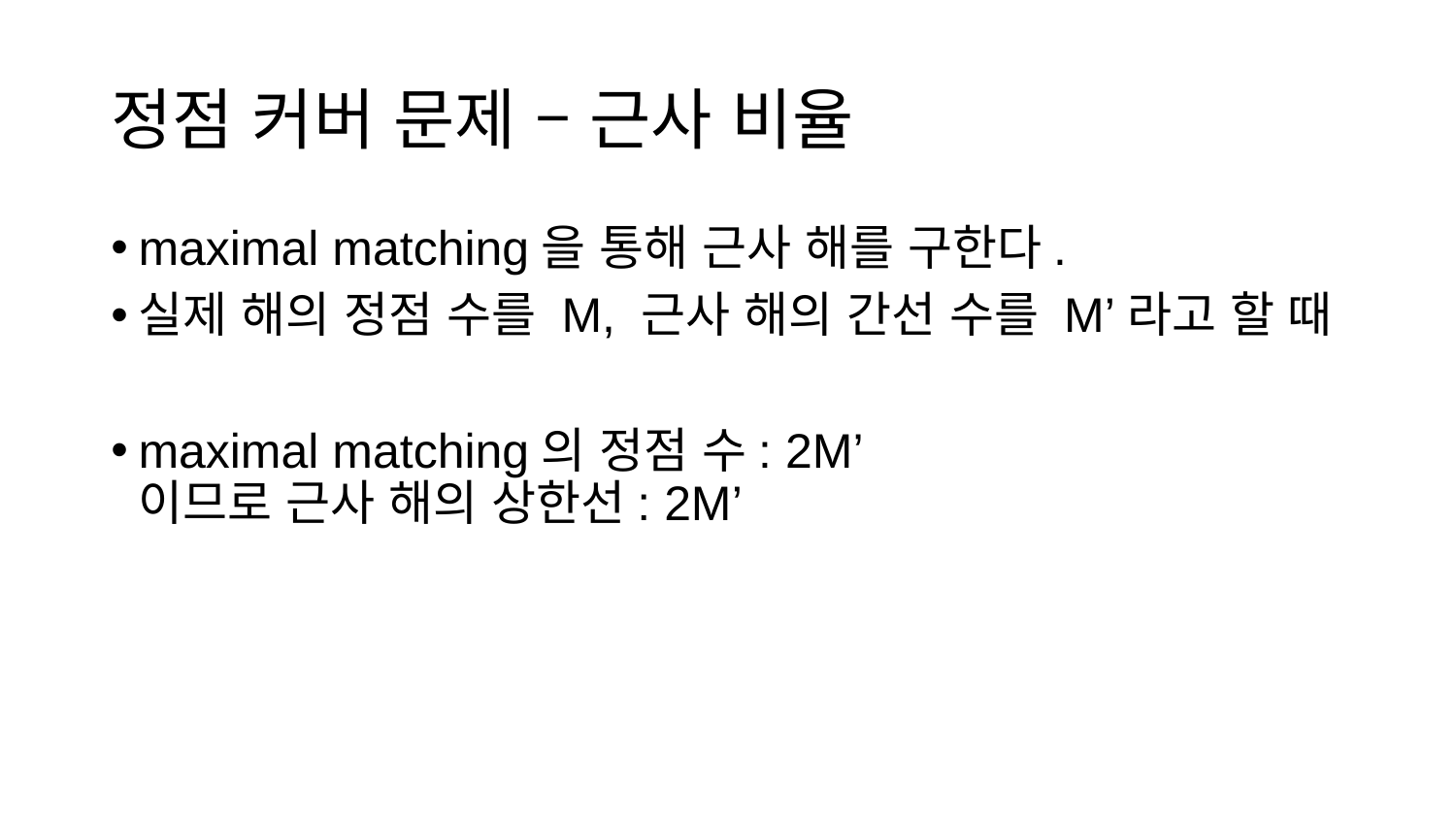

# 정점 커버 문제 – 근사 비율
maximal matching을 통해 근사 해를 구한다.
실제 해의 정점 수를 M, 근사 해의 간선 수를 M’라고 할 때

maximal matching의 정점 수: 2M’                         이므로 근사 해의 상한선: 2M’